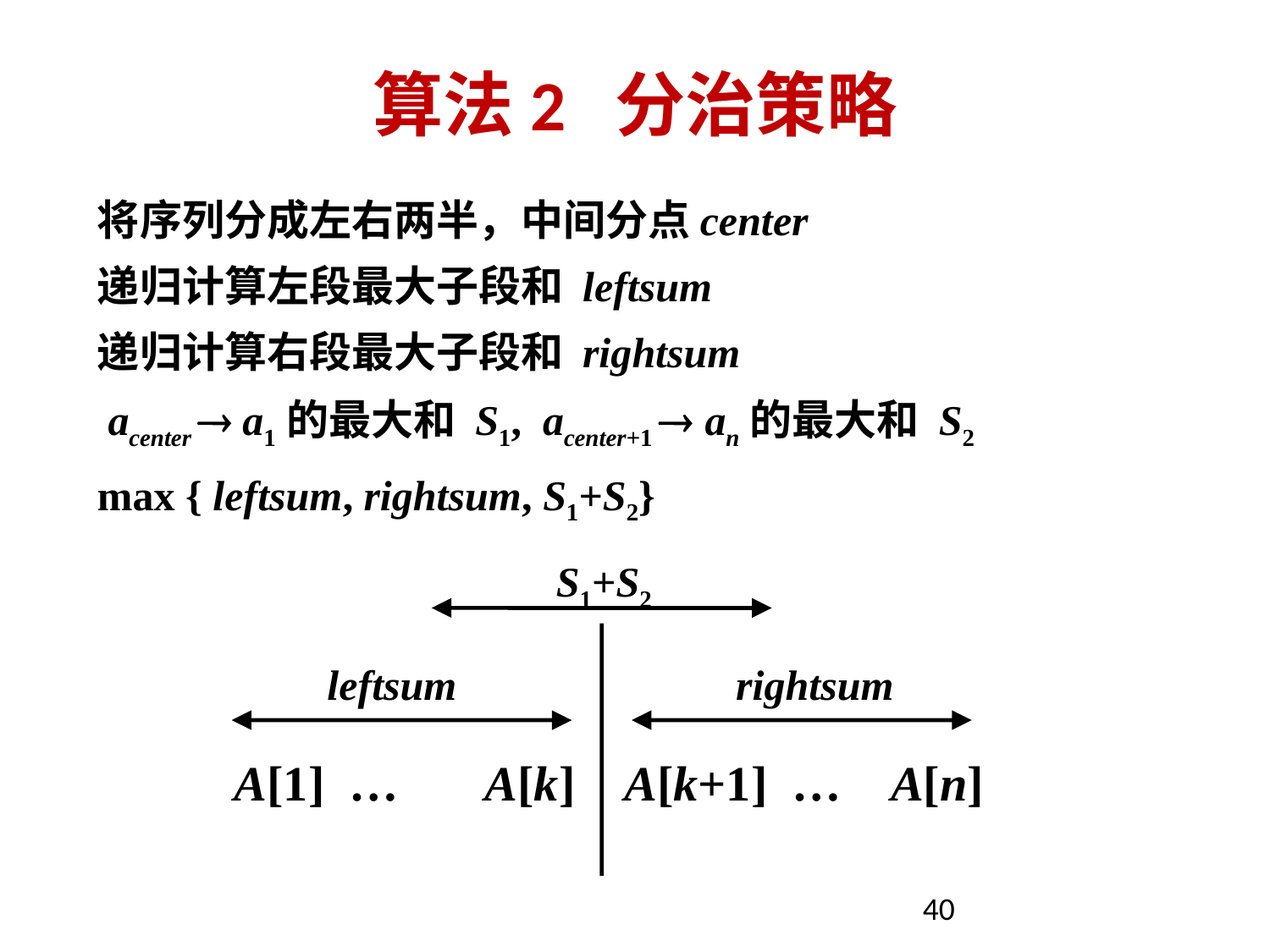

# 算法2  分治策略
将序列分成左右两半，中间分点center
递归计算左段最大子段和 leftsum
递归计算右段最大子段和 rightsum
 acenter → a1的最大和 S1,  acenter+1 → an的最大和 S2
max { leftsum, rightsum, S1+S2}
 S1+S2

leftsum
rightsum

A[1]  …       A[k]    A[k+1]  …    A[n]

40